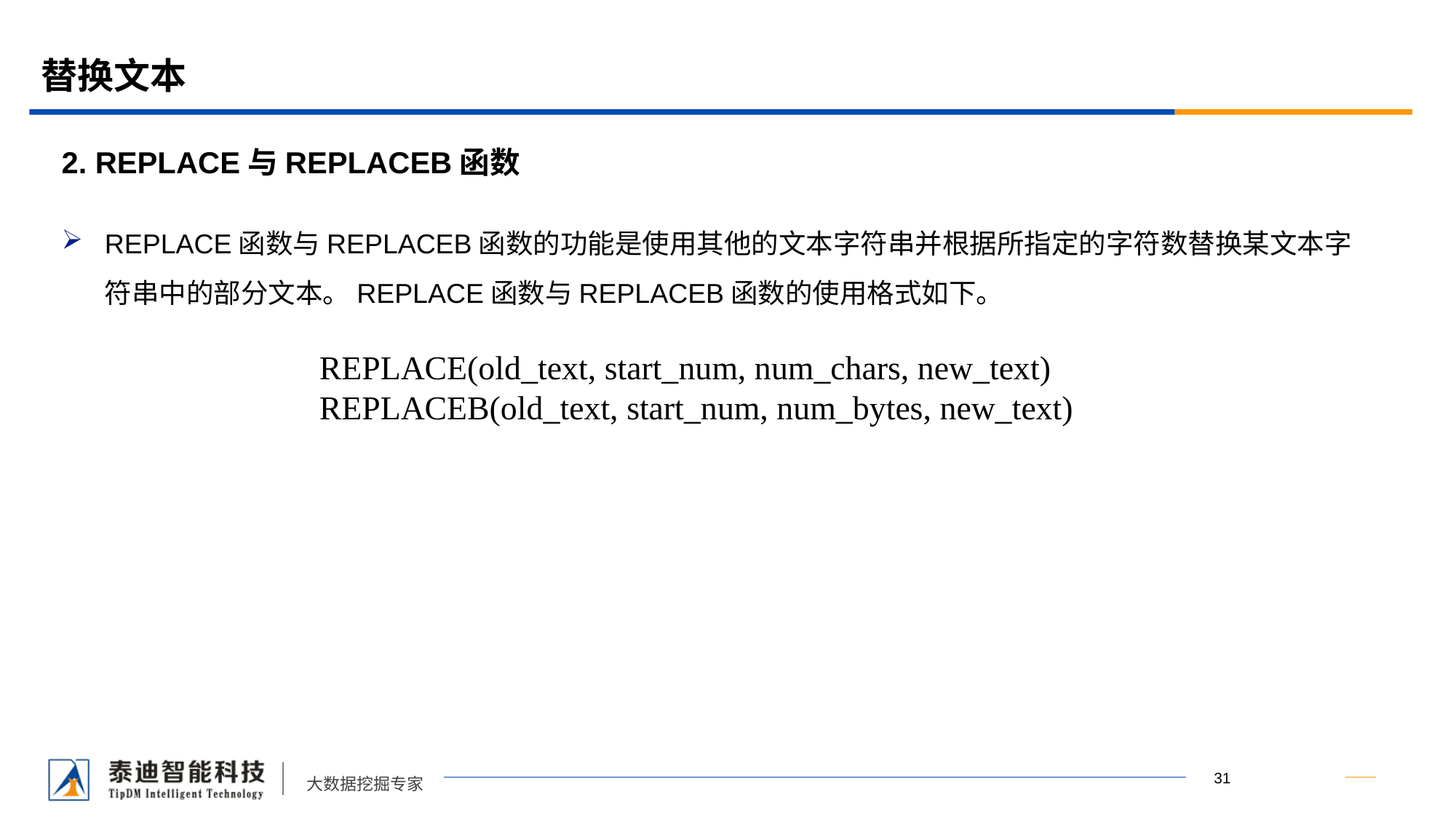

# 替换文本
2. REPLACE与REPLACEB函数
REPLACE函数与REPLACEB函数的功能是使用其他的文本字符串并根据所指定的字符数替换某文本字符串中的部分文本。REPLACE函数与REPLACEB函数的使用格式如下。
REPLACE(old_text, start_num, num_chars, new_text)
REPLACEB(old_text, start_num, num_bytes, new_text)